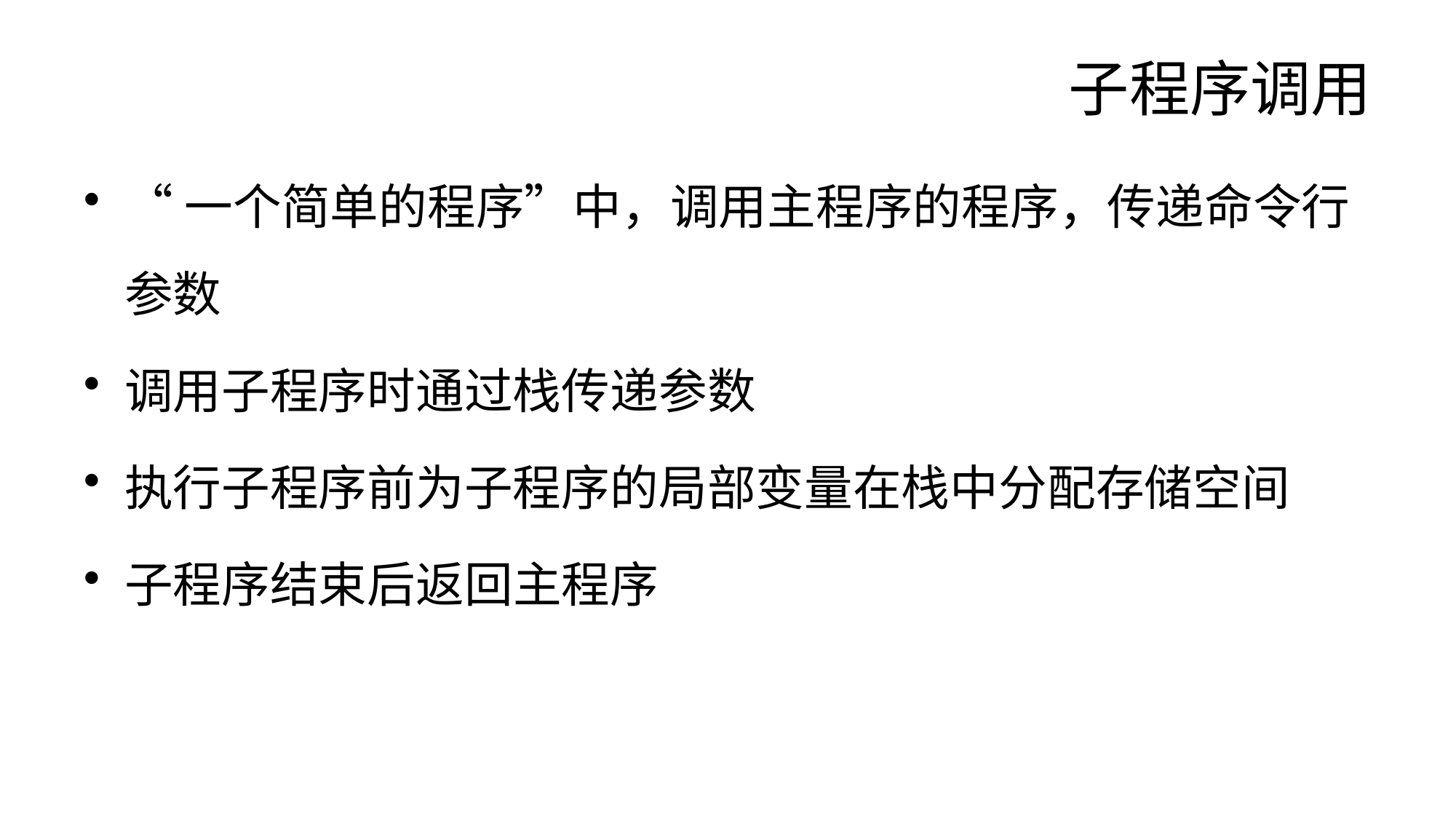

# 子程序调用
“一个简单的程序”中，调用主程序的程序，传递命令行参数
调用子程序时通过栈传递参数
执行子程序前为子程序的局部变量在栈中分配存储空间
子程序结束后返回主程序